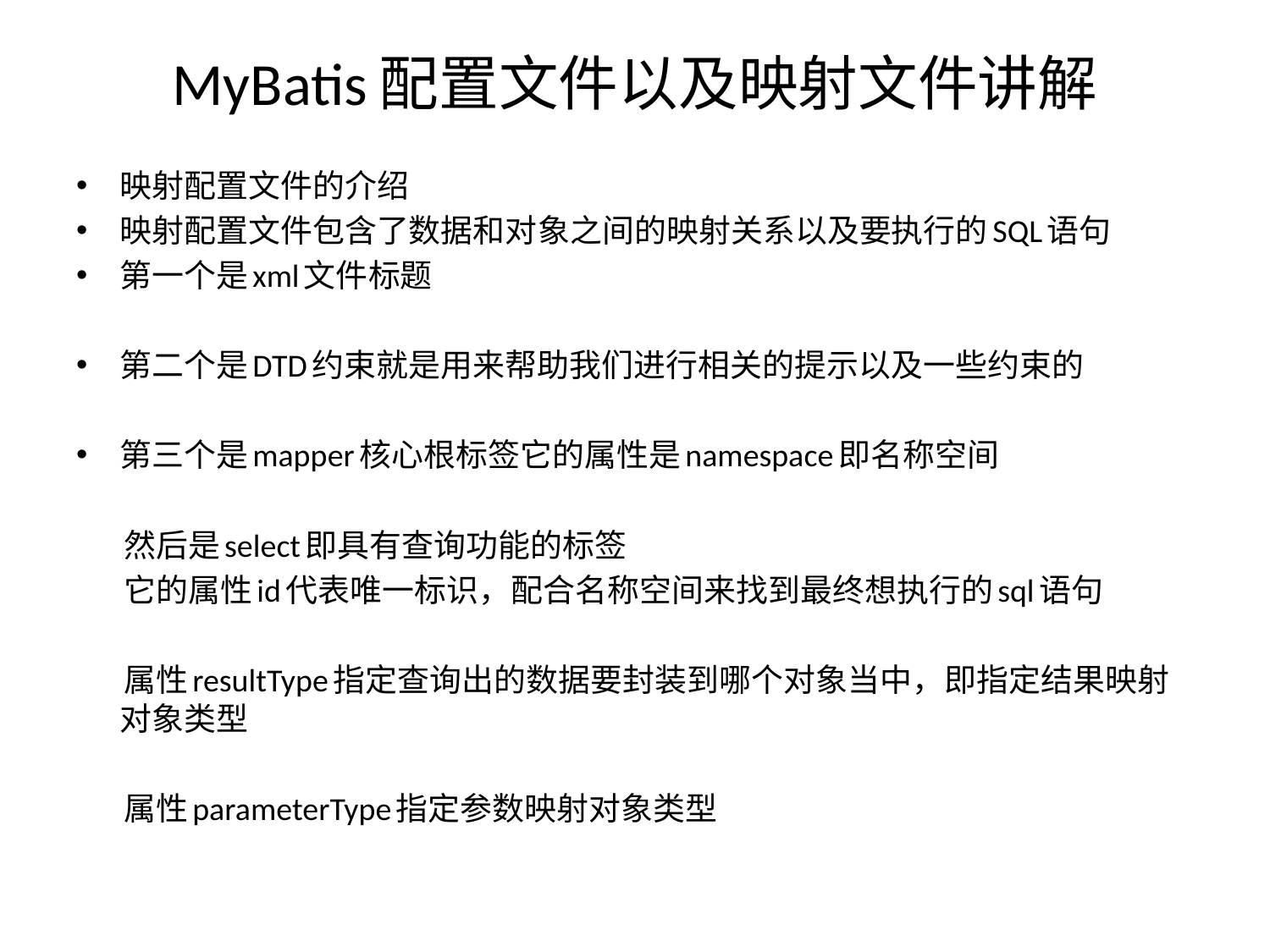

# MyBatis配置文件以及映射文件讲解
映射配置文件的介绍
映射配置文件包含了数据和对象之间的映射关系以及要执行的SQL语句
第一个是xml文件标题

第二个是DTD约束就是用来帮助我们进行相关的提示以及一些约束的

第三个是mapper核心根标签它的属性是namespace即名称空间

      然后是select即具有查询功能的标签
      它的属性id代表唯一标识，配合名称空间来找到最终想执行的sql语句

      属性resultType指定查询出的数据要封装到哪个对象当中，即指定结果映射对象类型

      属性parameterType指定参数映射对象类型